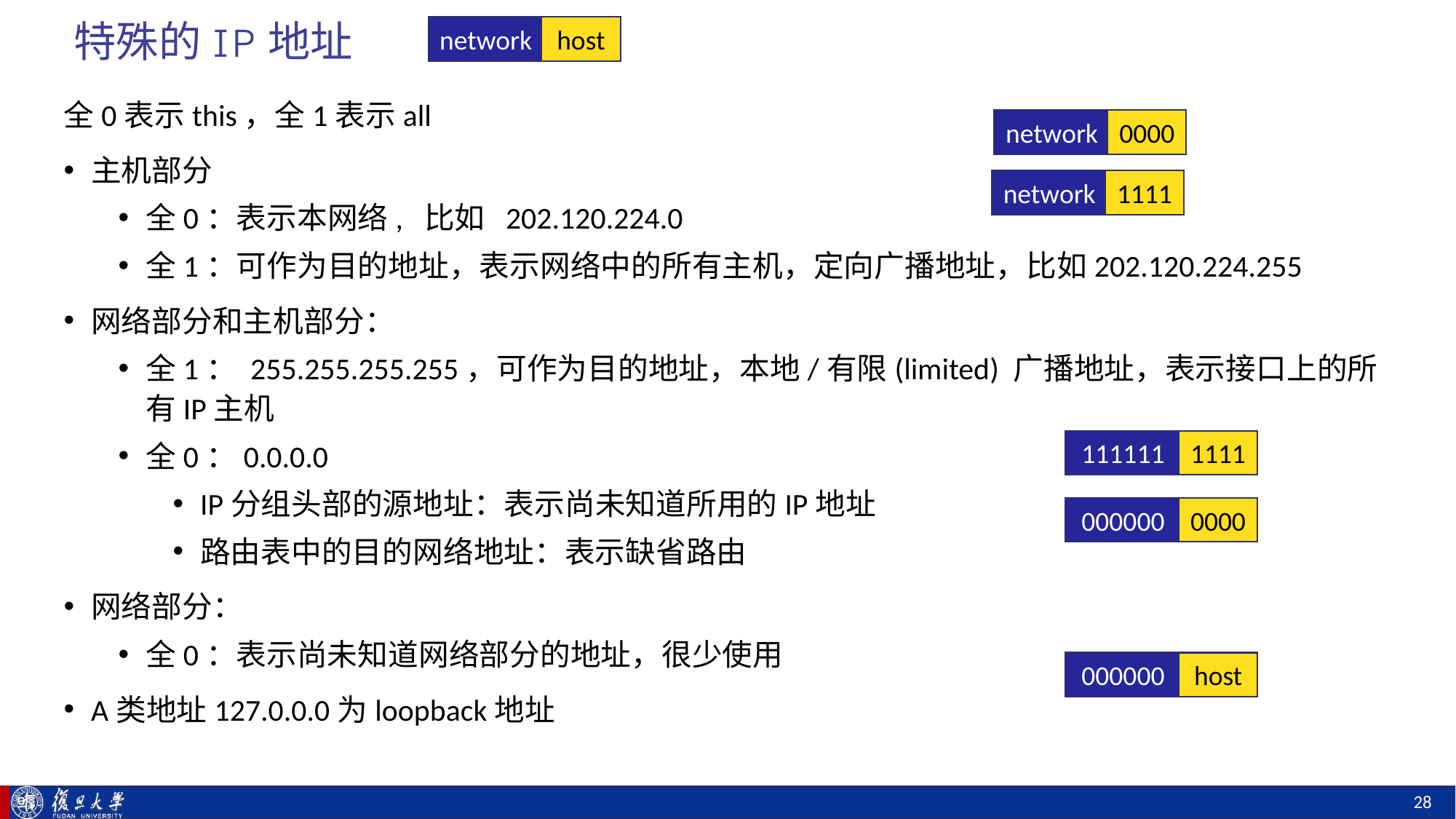

# 特殊的IP地址
network
host
全0表示this，全1表示all
主机部分
全0：表示本网络,  比如  202.120.224.0
全1：可作为目的地址，表示网络中的所有主机，定向广播地址，比如202.120.224.255
网络部分和主机部分：
全1： 255.255.255.255，可作为目的地址，本地/有限(limited) 广播地址，表示接口上的所有IP主机
全0：0.0.0.0
IP分组头部的源地址：表示尚未知道所用的IP地址
路由表中的目的网络地址：表示缺省路由
网络部分：
全0：表示尚未知道网络部分的地址，很少使用
A类地址127.0.0.0为loopback地址
network
0000
network
1111
111111
1111
000000
0000
000000
host